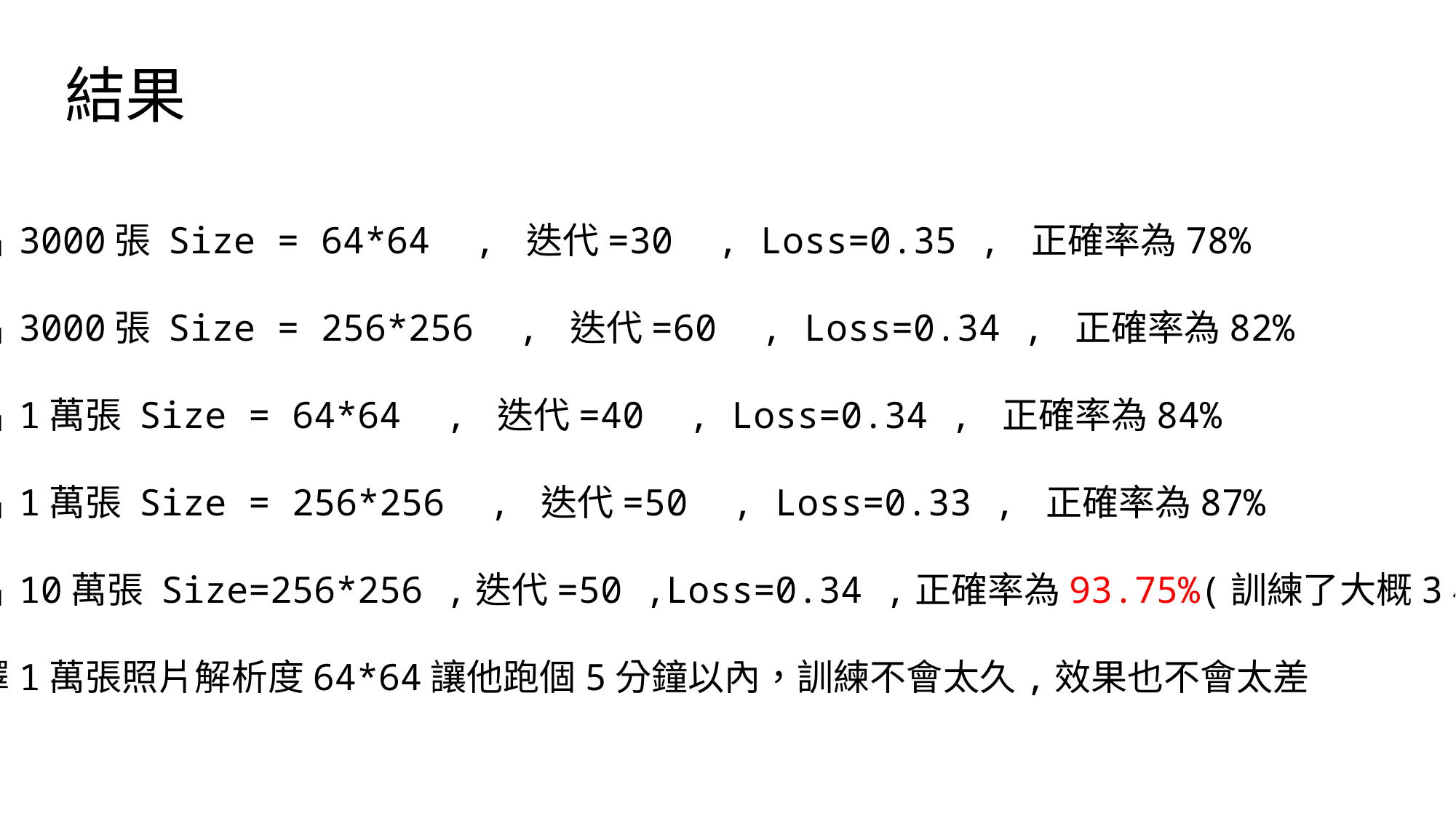

結果
照片3000張 Size = 64*64  , 迭代=30  , Loss=0.35 , 正確率為78%

照片3000張 Size = 256*256  , 迭代=60  , Loss=0.34 , 正確率為82%

照片1萬張 Size = 64*64  , 迭代=40  , Loss=0.34 , 正確率為84%

照片1萬張 Size = 256*256  , 迭代=50  , Loss=0.33 , 正確率為87%

照片10萬張 Size=256*256 ,迭代=50 ,Loss=0.34 ,正確率為93.75%(訓練了大概3小時)

選擇1萬張照片解析度64*64讓他跑個5分鐘以內，訓練不會太久,效果也不會太差